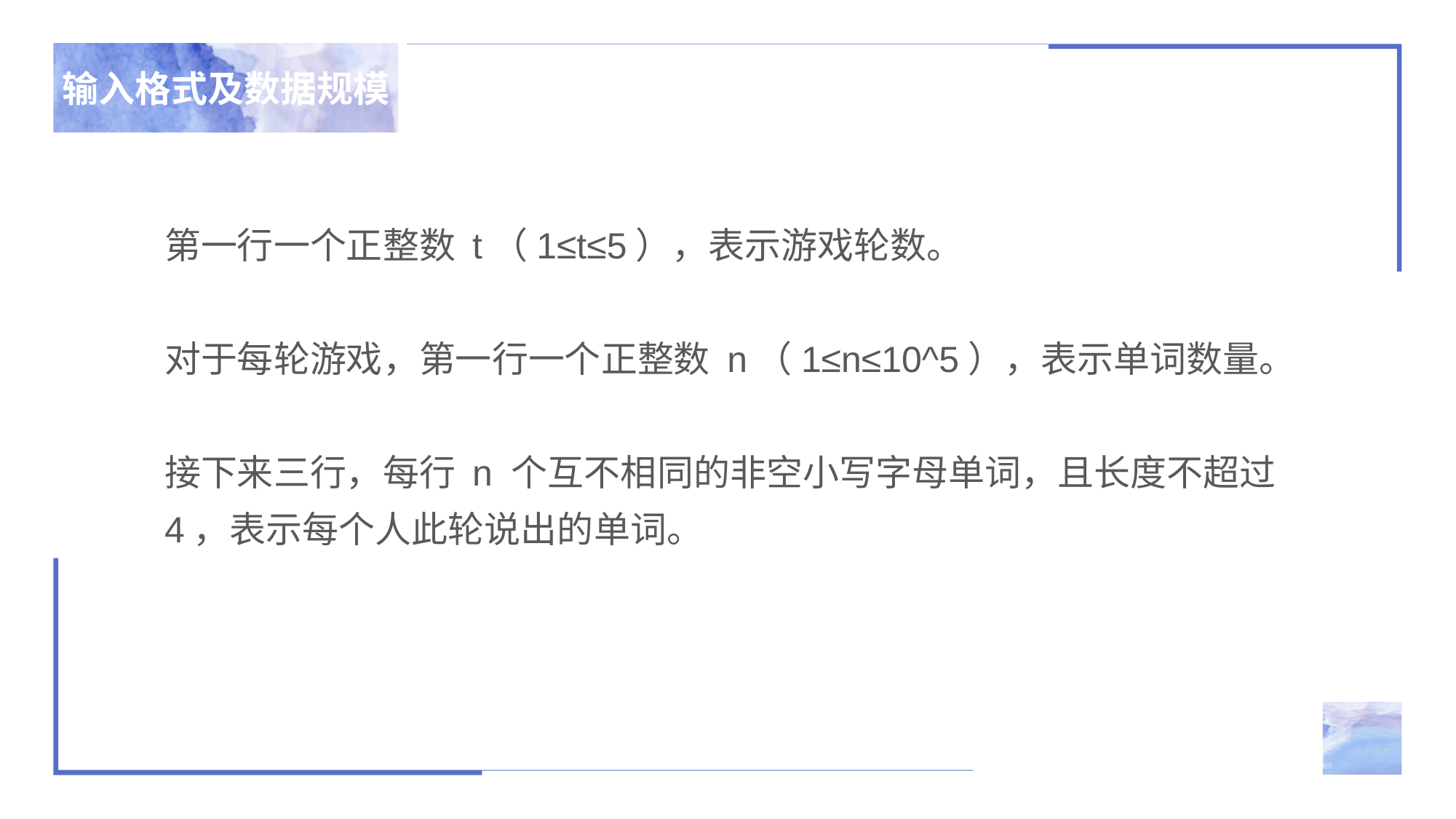

输入格式及数据规模

输入格式及数据规模
第一行一个正整数 t（1≤t≤5），表示游戏轮数。

对于每轮游戏，第一行一个正整数 n（1≤n≤10^5），表示单词数量。

接下来三行，每行 n 个互不相同的非空小写字母单词，且长度不超过 4，表示每个人此轮说出的单词。